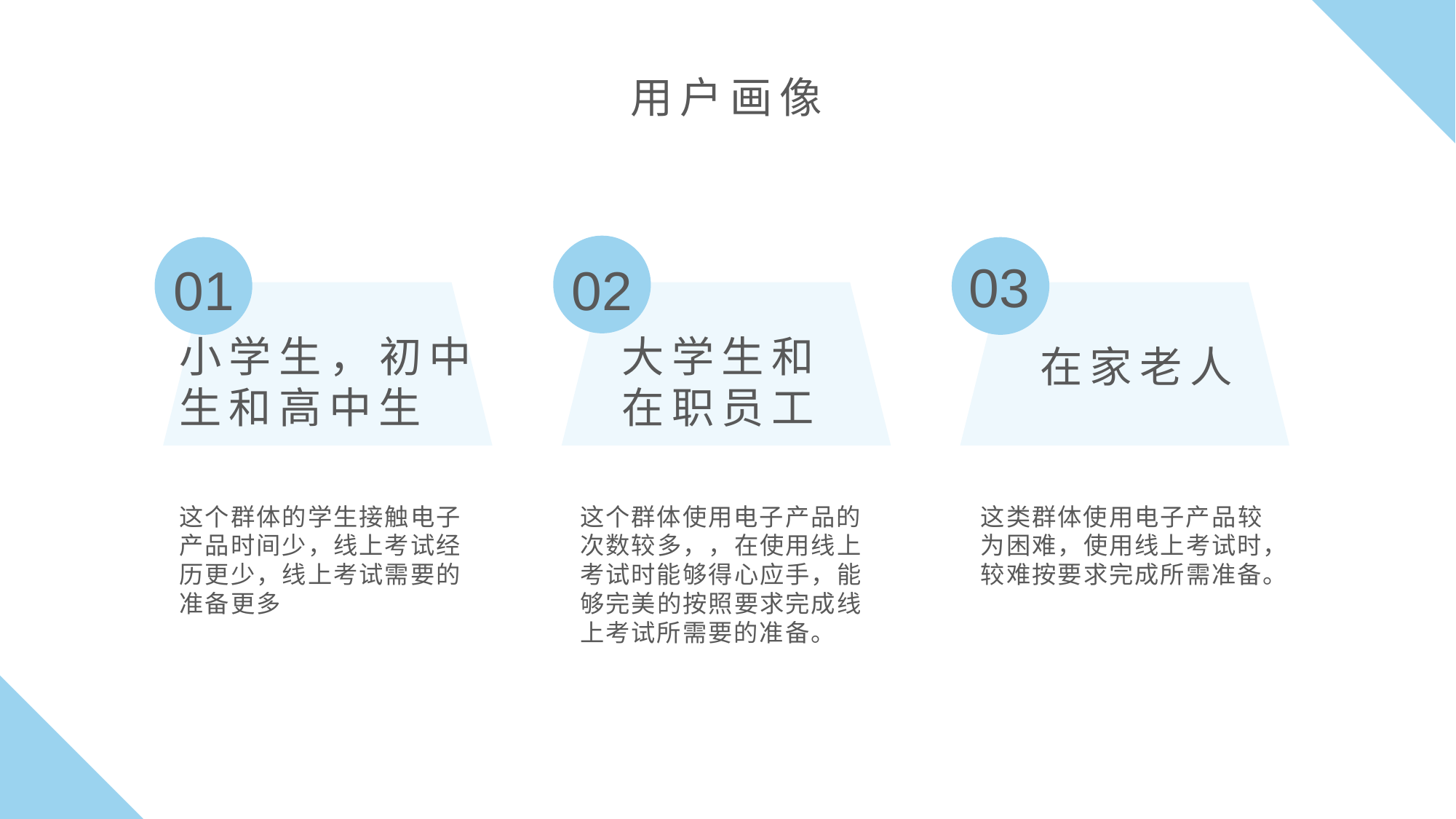

用户画像

03
01
02

小学生，初中生和高中生
大学生和在职员工
在家老人
这个群体的学生接触电子产品时间少，线上考试经历更少，线上考试需要的准备更多
这个群体使用电子产品的次数较多，，在使用线上考试时能够得心应手，能够完美的按照要求完成线上考试所需要的准备。
这类群体使用电子产品较为困难，使用线上考试时，较难按要求完成所需准备。